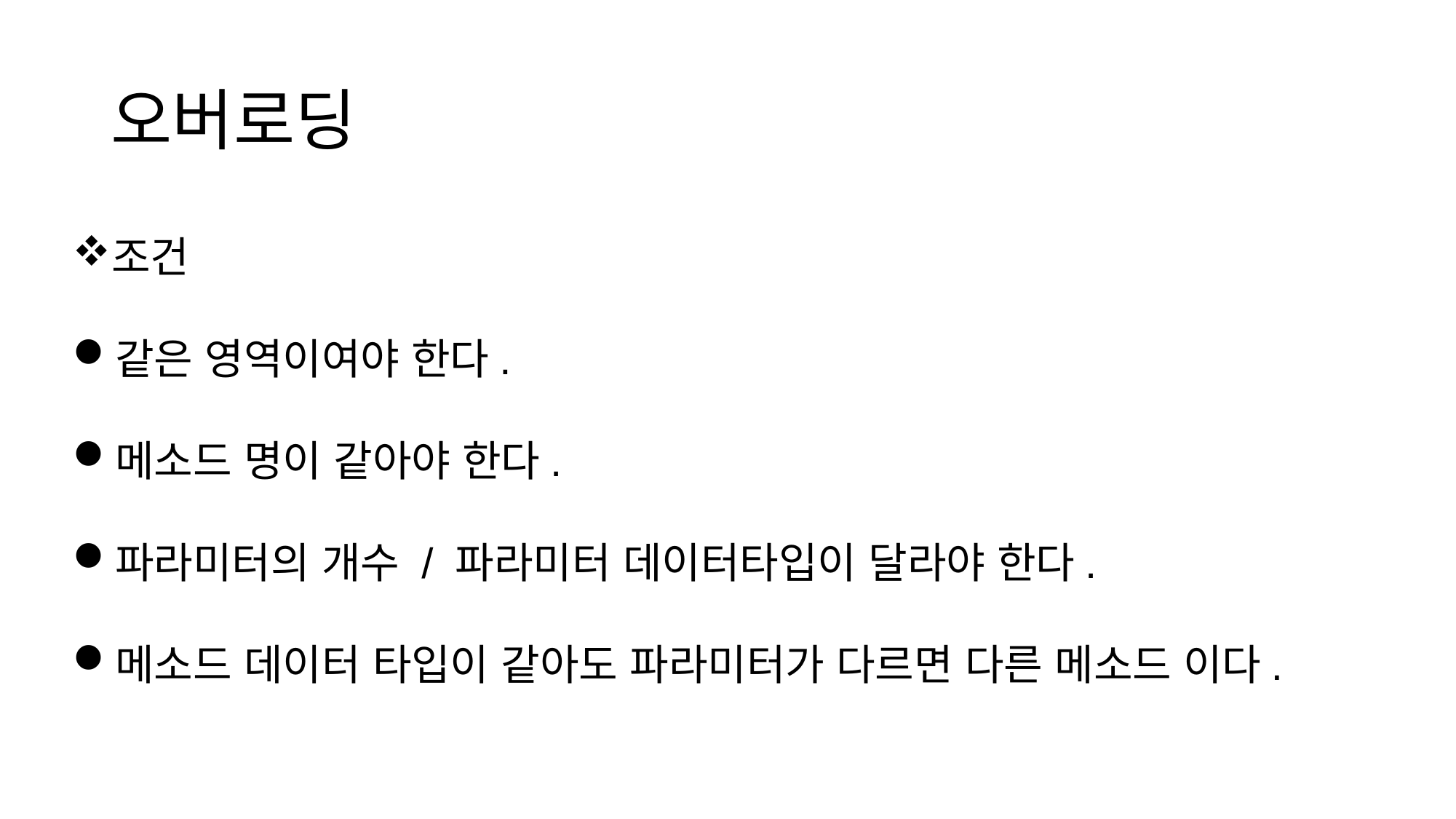

# 오버로딩

조건

같은 영역이여야 한다.

메소드 명이 같아야 한다.

파라미터의 개수 / 파라미터 데이터타입이 달라야 한다.

메소드 데이터 타입이 같아도 파라미터가 다르면 다른 메소드 이다.